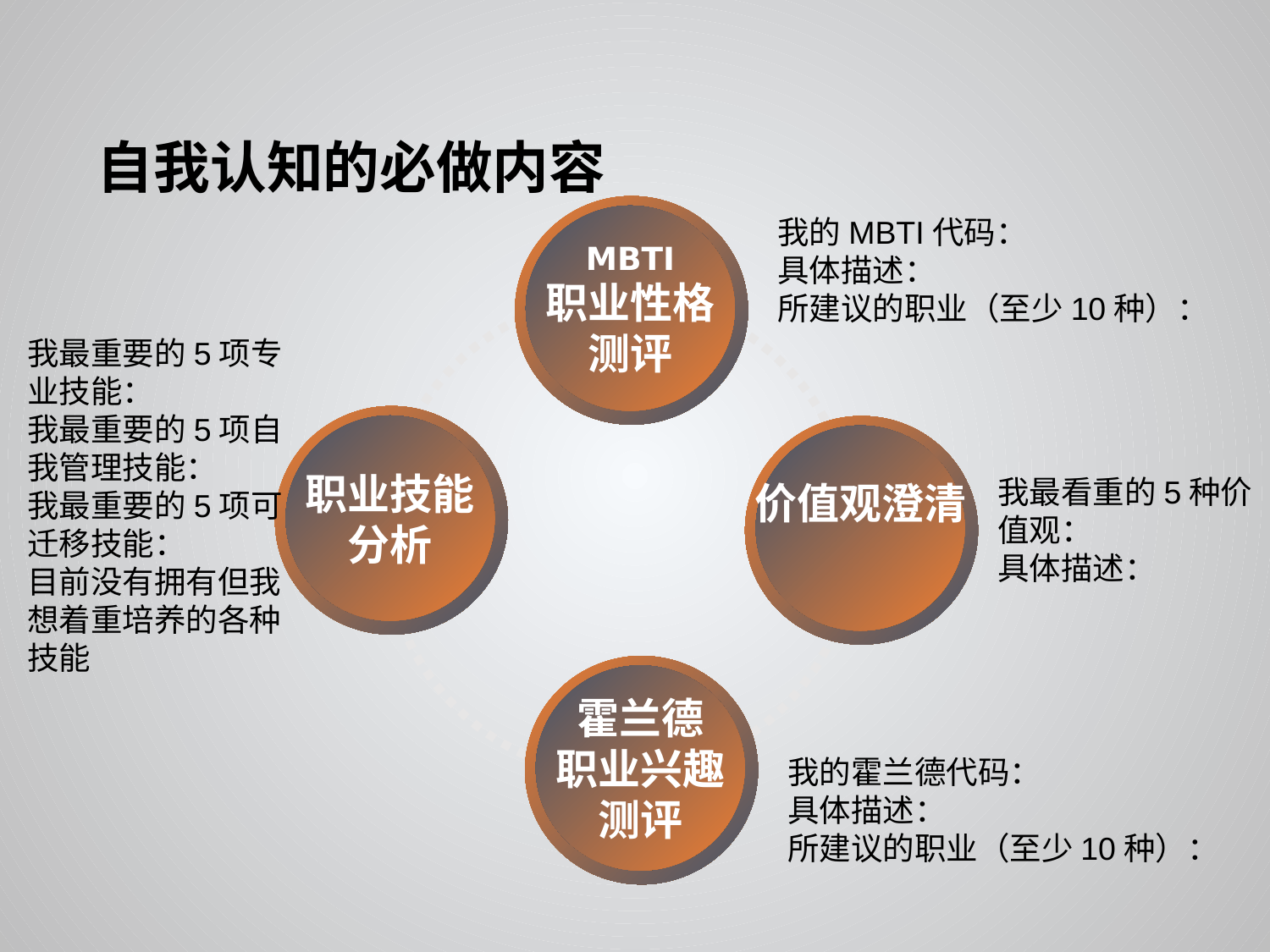

自我认知的必做内容

MBTI
职业性格
测评
我的MBTI代码：
具体描述：
所建议的职业（至少10种）：

我最重要的5项专业技能：
我最重要的5项自我管理技能：
我最重要的5项可迁移技能：
目前没有拥有但我想着重培养的各种技能

职业技能
分析

价值观澄清

我最看重的5种价值观：
具体描述：

霍兰德
职业兴趣
测评
我的霍兰德代码：
具体描述：
所建议的职业（至少10种）：